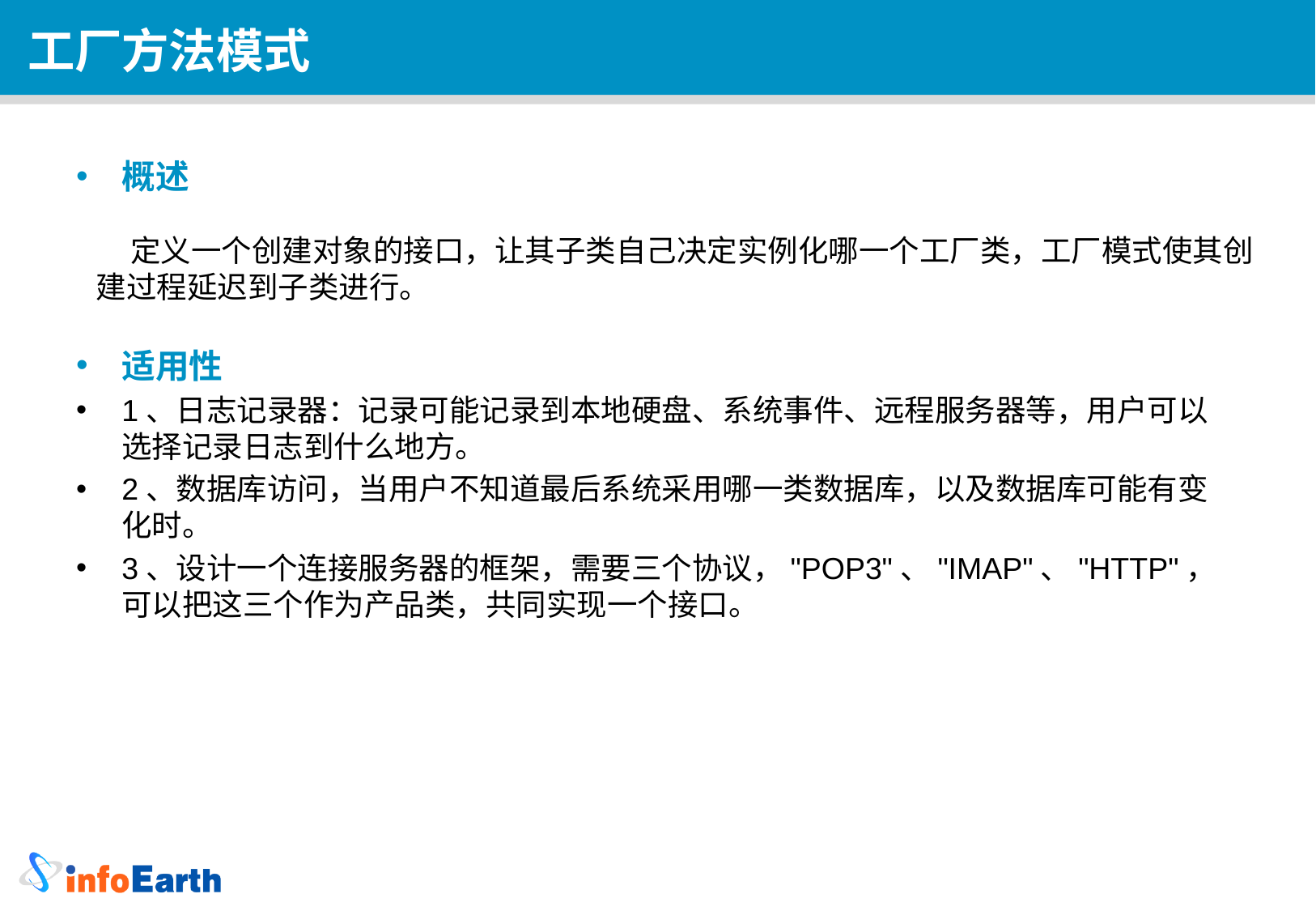

工厂方法模式
概述

适用性
1、日志记录器：记录可能记录到本地硬盘、系统事件、远程服务器等，用户可以选择记录日志到什么地方。
2、数据库访问，当用户不知道最后系统采用哪一类数据库，以及数据库可能有变化时。
3、设计一个连接服务器的框架，需要三个协议，"POP3"、"IMAP"、"HTTP"，可以把这三个作为产品类，共同实现一个接口。
    定义一个创建对象的接口，让其子类自己决定实例化哪一个工厂类，工厂模式使其创建过程延迟到子类进行。